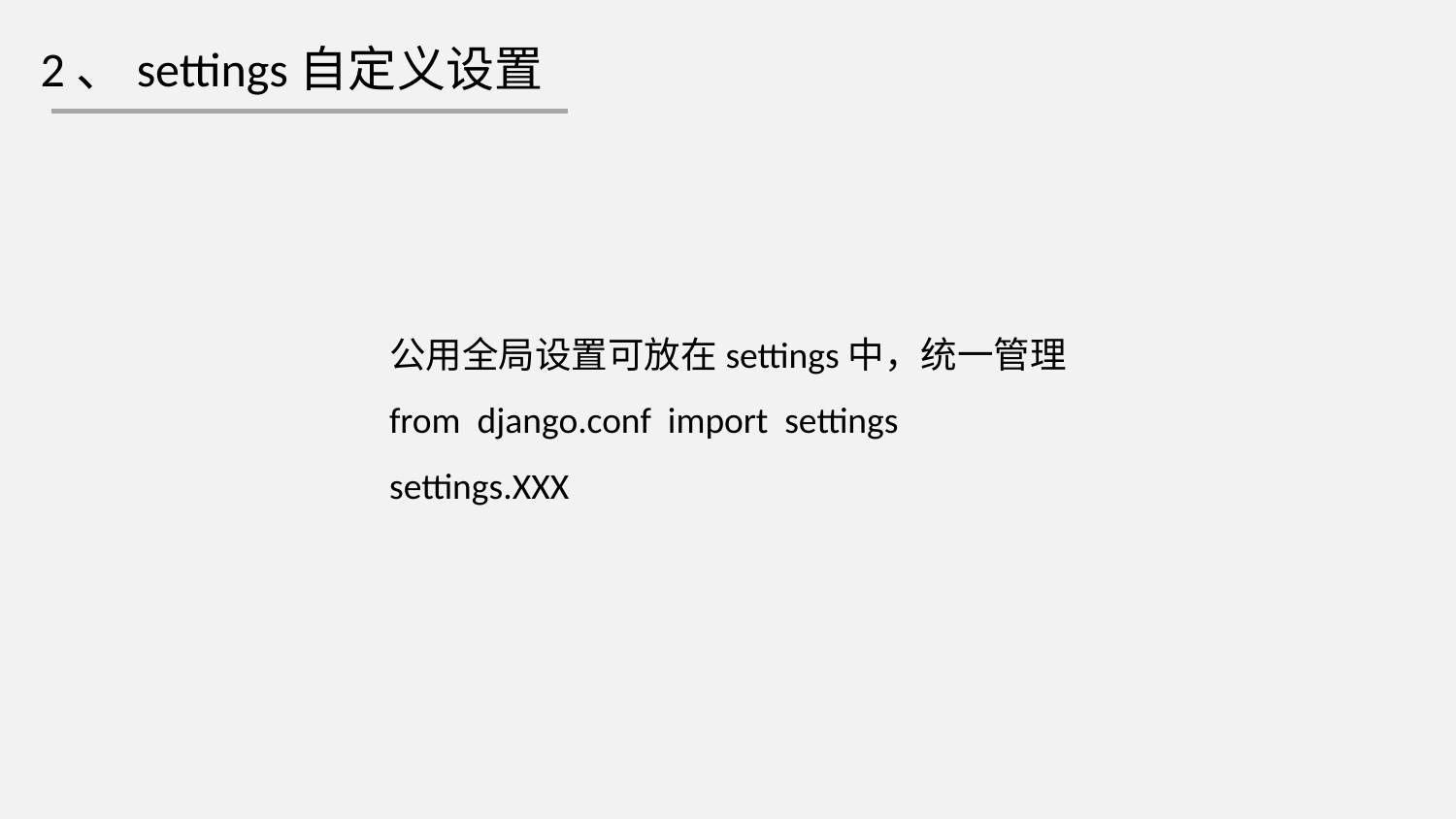

2、settings自定义设置
公用全局设置可放在settings中，统一管理
from  django.conf  import  settings
settings.XXX